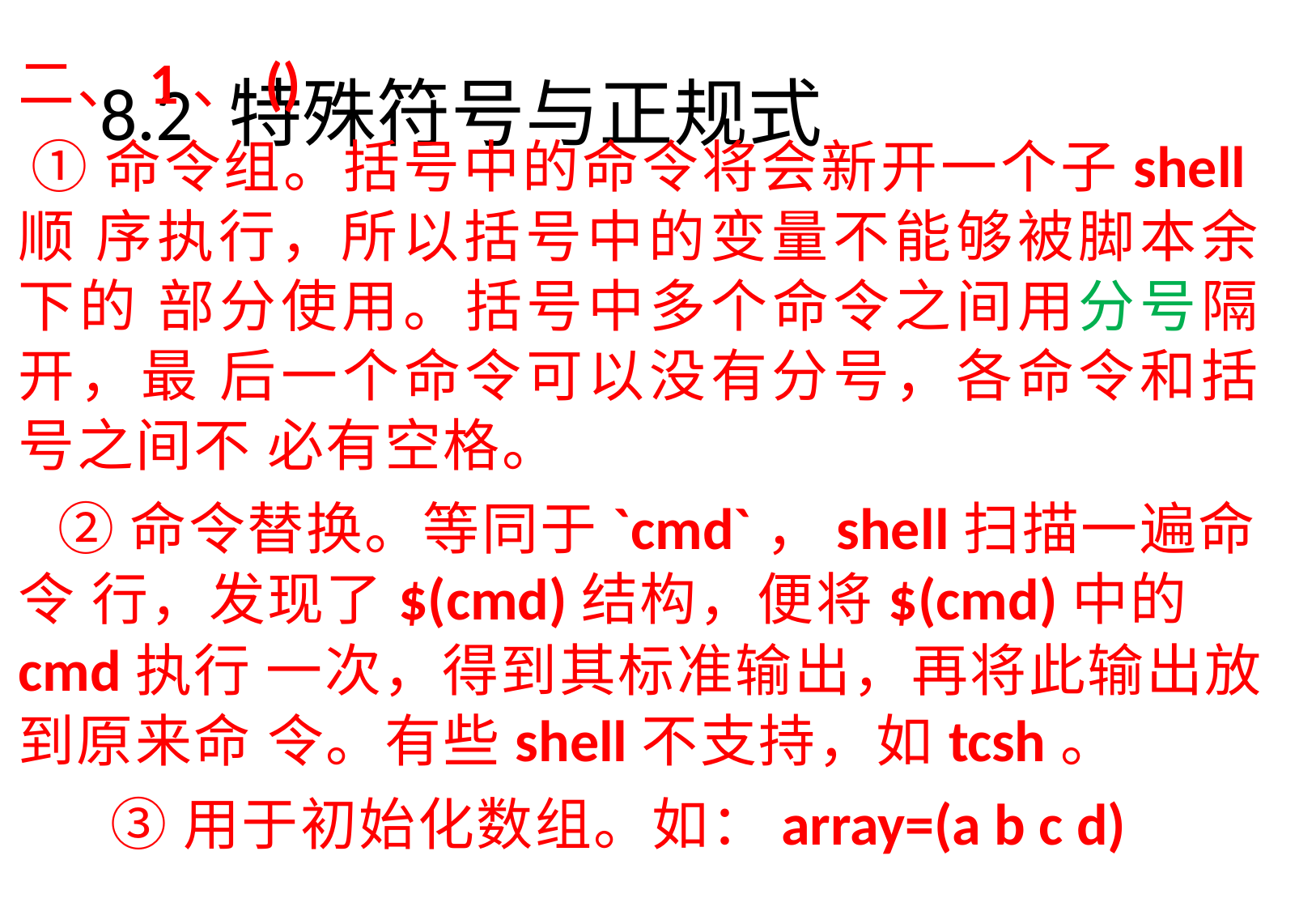

二、1、()
①命令组。括号中的命令将会新开一个子shell顺 序执行，所以括号中的变量不能够被脚本余下的 部分使用。括号中多个命令之间用分号隔开，最 后一个命令可以没有分号，各命令和括号之间不 必有空格。
②命令替换。等同于`cmd`，shell扫描一遍命令 行，发现了$(cmd)结构，便将$(cmd)中的cmd执行 一次，得到其标准输出，再将此输出放到原来命 令。有些shell不支持，如tcsh。
③用于初始化数组。如：array=(a b c d)
# 8.2 特殊符号与正规式